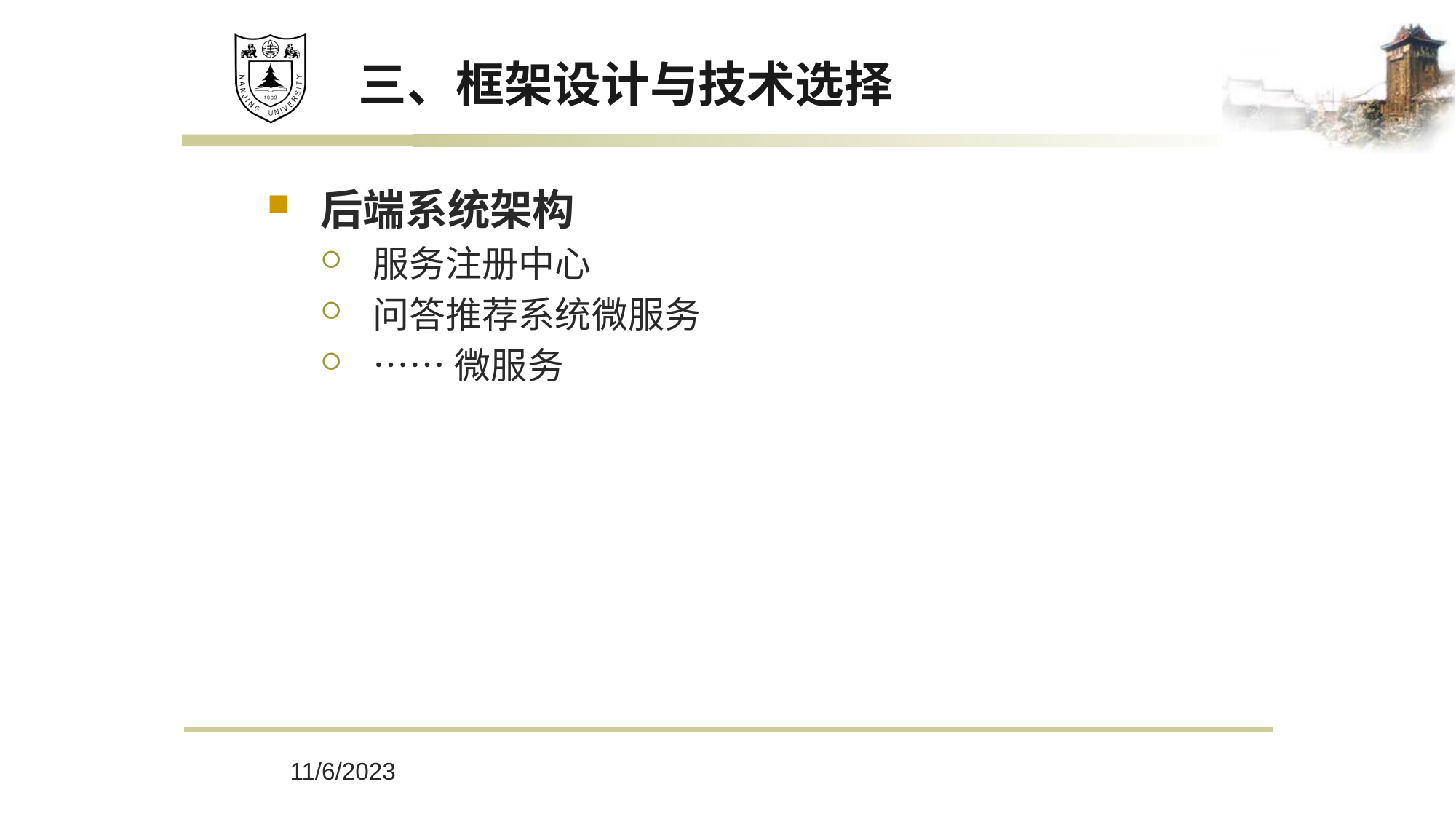

# 三、框架设计与技术选择
后端系统架构
服务注册中心
问答推荐系统微服务
……微服务
11/6/2023
15